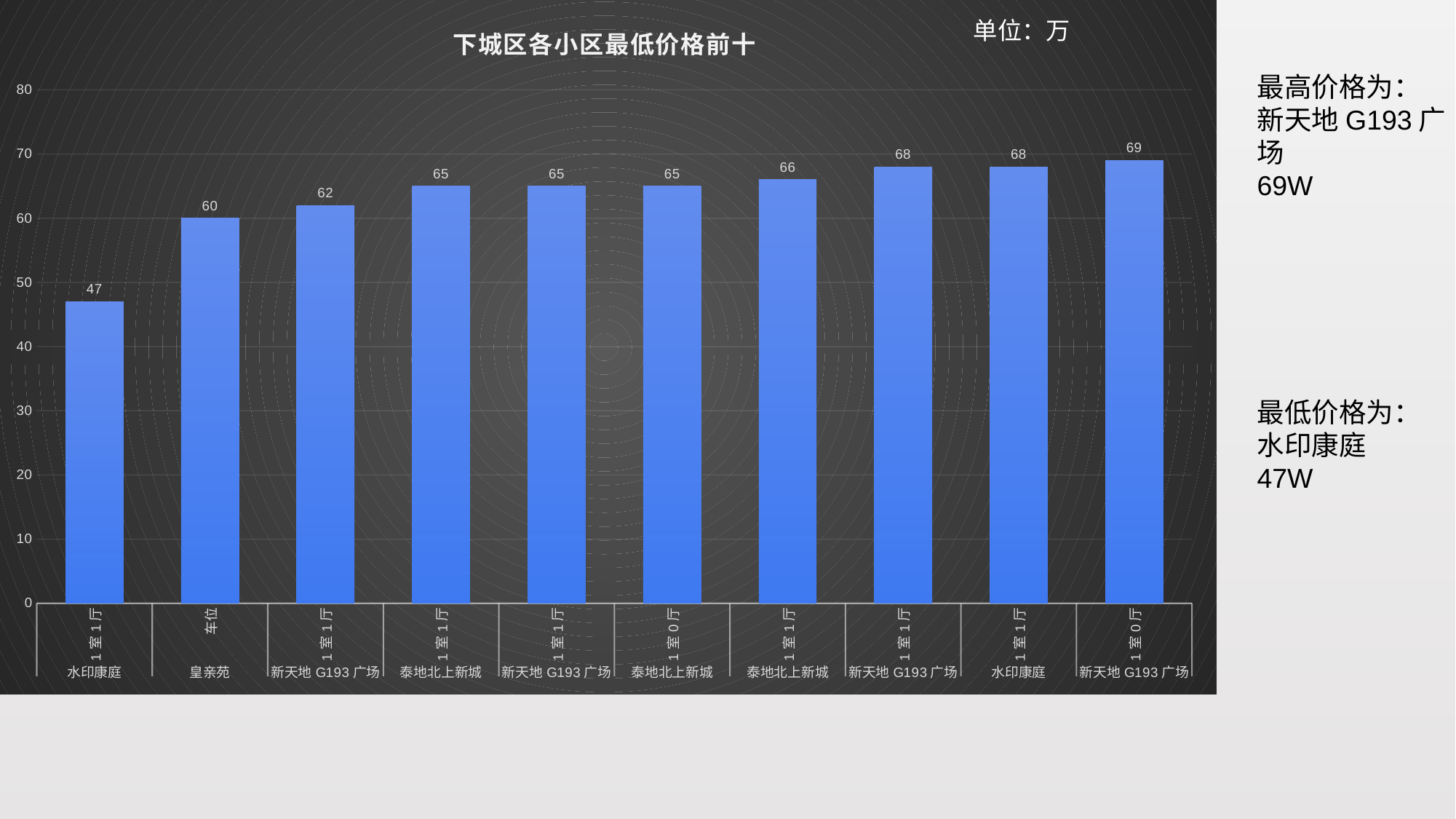

### Chart: 下城区各小区最低价格前十

| Category |  |
|---|---|
| 1室1厅 | 47.0 |
| 车位 | 60.0 |
| 1室1厅 | 62.0 |
| 1室1厅 | 65.0 |
| 1室1厅 | 65.0 |
| 1室0厅 | 65.0 |
| 1室1厅 | 66.0 |
| 1室1厅 | 68.0 |
| 1室1厅 | 68.0 |
| 1室0厅 | 69.0 |
单位：万
最高价格为：
新天地G193广场
69W
最低价格为：
水印康庭
47W